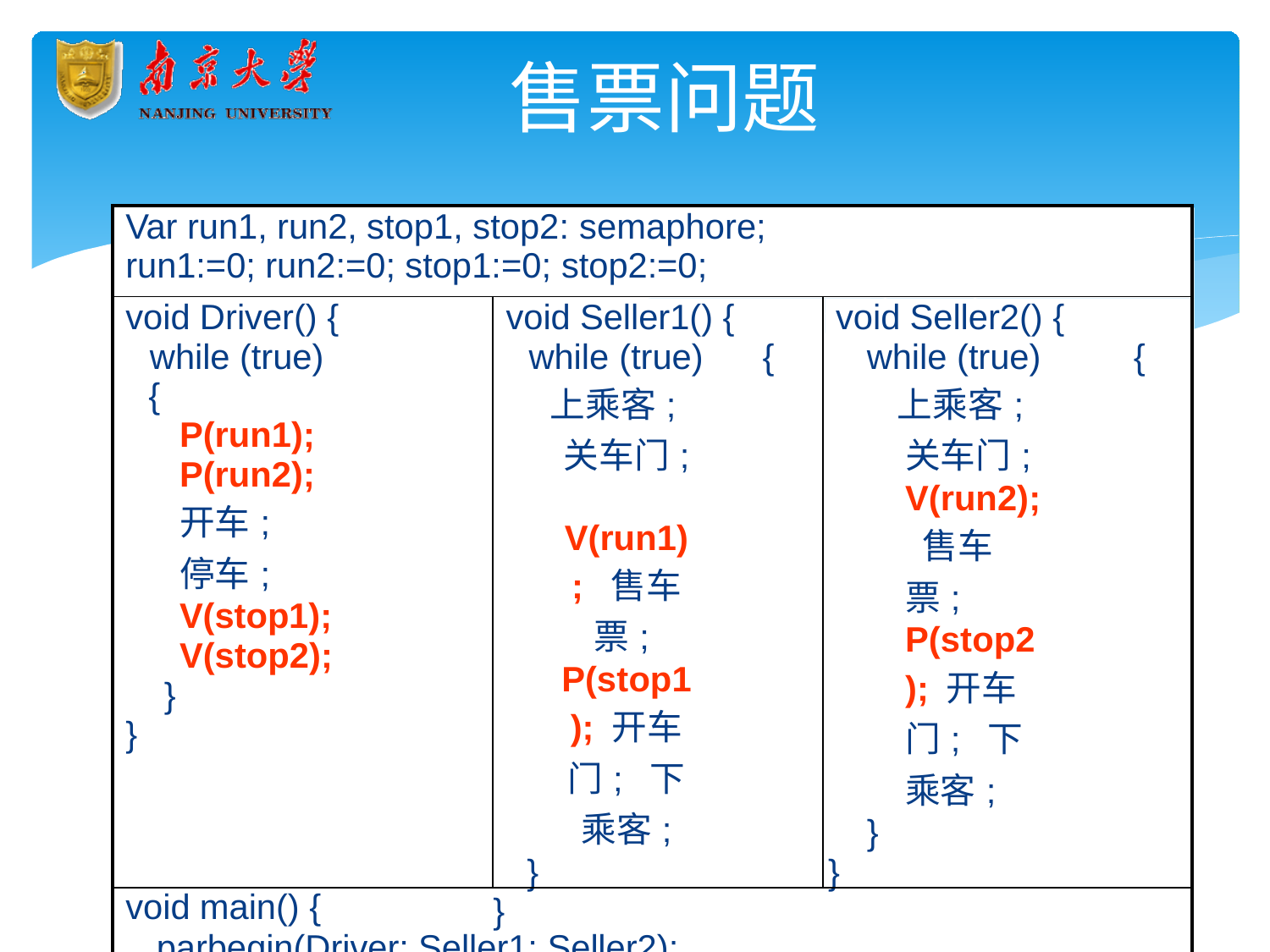

# 售票问题
| Var run1, run2, stop1, stop2: semaphore; run1:=0; run2:=0; stop1:=0; stop2:=0; |  |  |
| --- | --- | --- |
| void Driver() { while (true) { P(run1); P(run2); 开车; 停车; V(stop1); V(stop2); } } | void Seller1() { while (true) { 上乘客; 关车门; V(run1); 售车票; P(stop1); 开车门; 下乘客; } } | void Seller2() { while (true) { 上乘客; 关车门; V(run2); 售车票; P(stop2); 开车门; 下乘客; } } |
| void main() { parbegin(Driver; Seller1; Seller2); } |  |  |